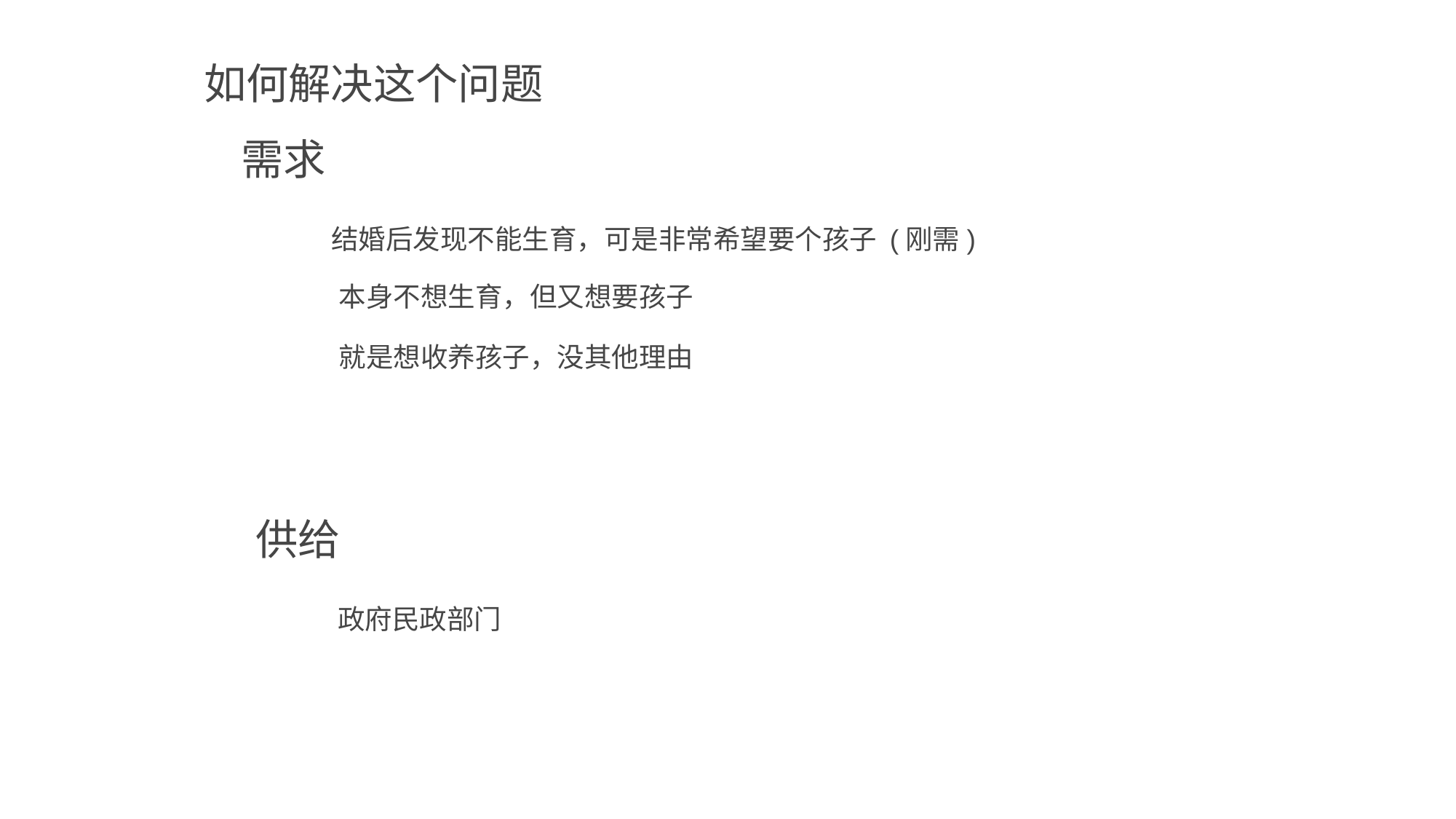

如何解决这个问题
需求
结婚后发现不能生育，可是非常希望要个孩子 (刚需)
本身不想生育，但又想要孩子
就是想收养孩子，没其他理由
供给
政府民政部门